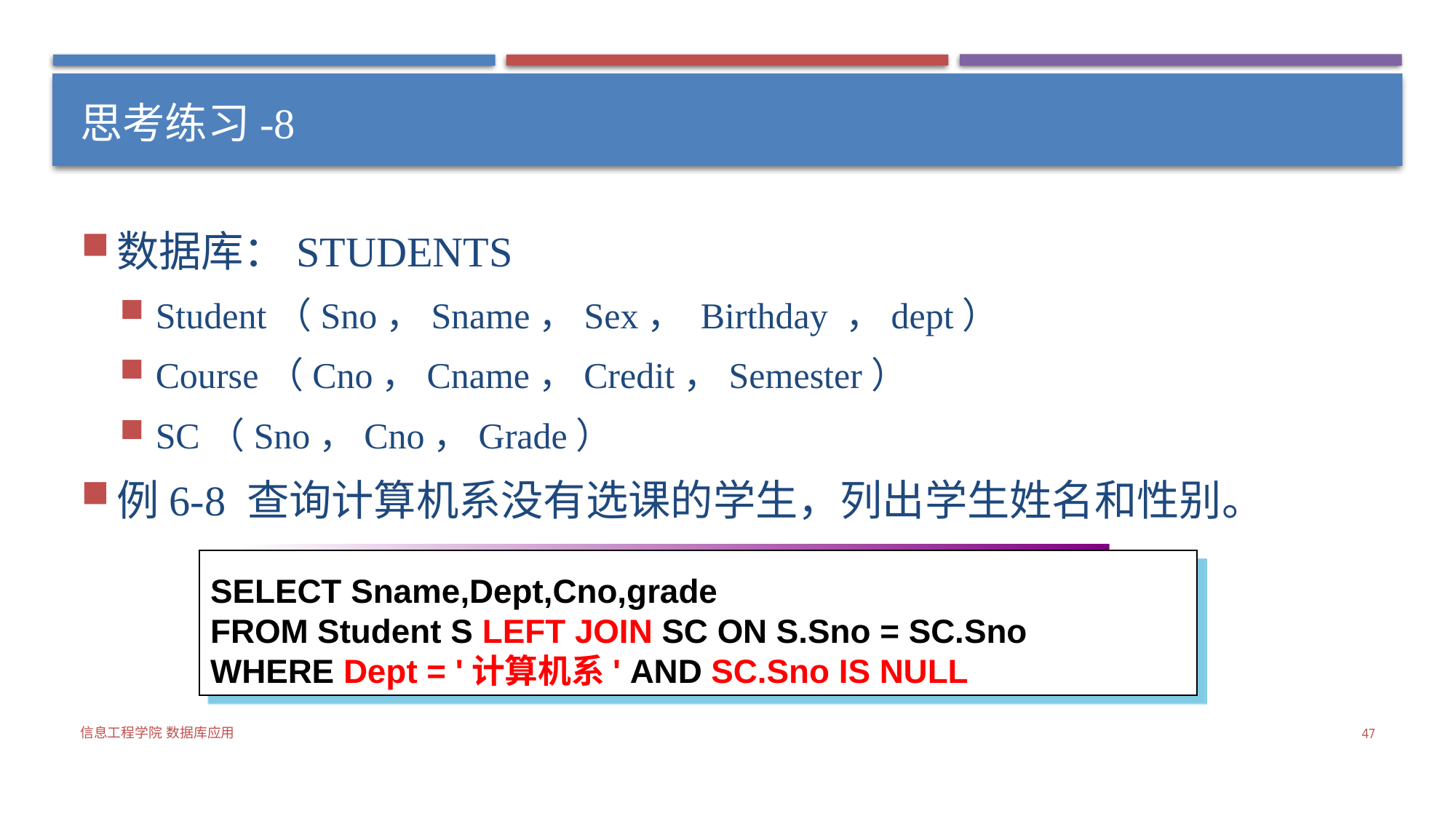

# 思考练习-8
数据库：STUDENTS
Student（Sno，Sname，Sex， Birthday ，dept）
Course（Cno，Cname，Credit，Semester）
SC（Sno，Cno，Grade）
例6-8 查询计算机系没有选课的学生，列出学生姓名和性别。

SELECT Sname,Dept,Cno,grade
FROM Student S LEFT JOIN SC ON S.Sno = SC.Sno
WHERE Dept = '计算机系' AND SC.Sno IS NULL
信息工程学院 数据库应用
47